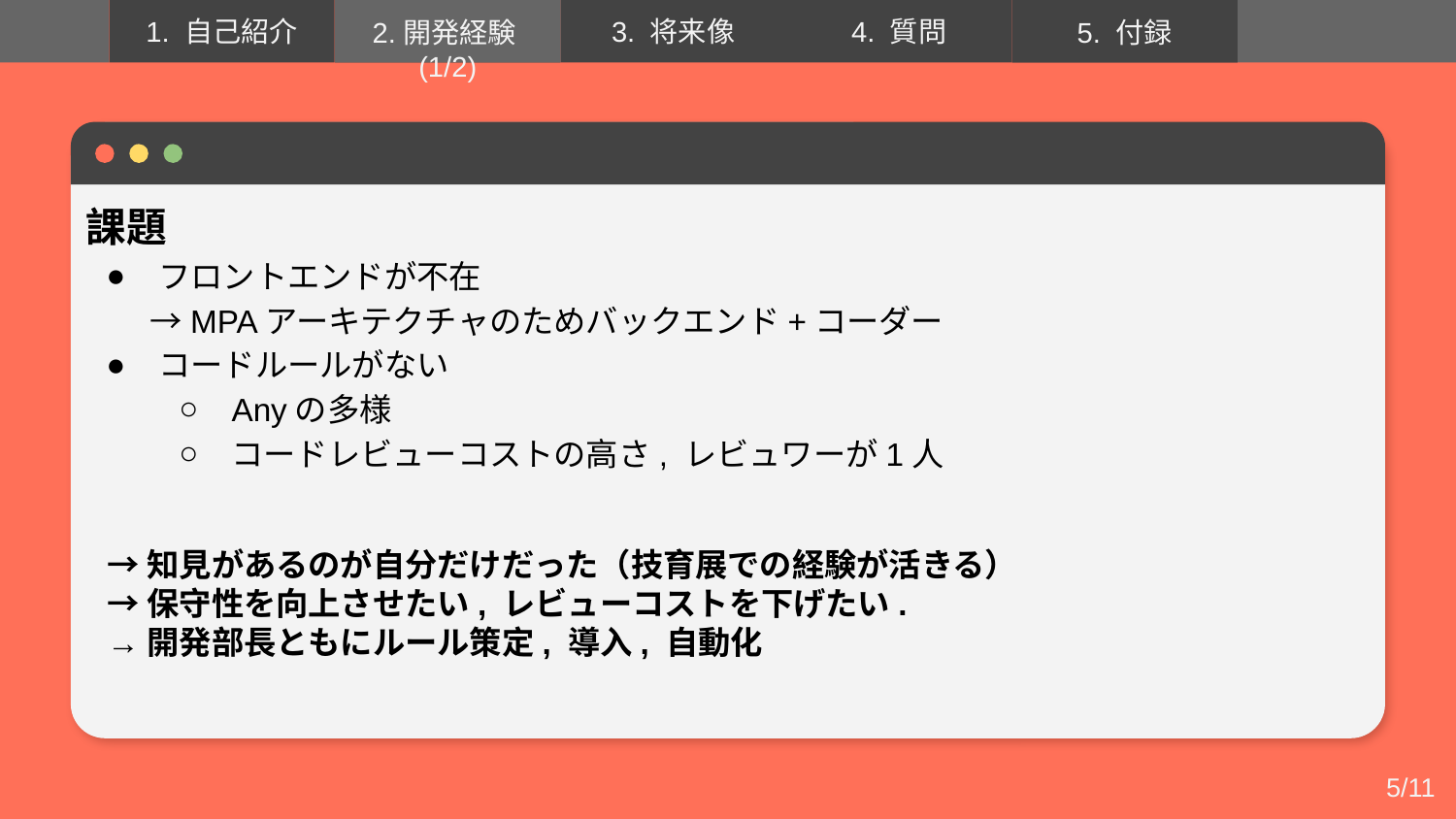

2.開発経験(1/2)
5. 付録
課題
フロントエンドが不在
　　→MPAアーキテクチャのためバックエンド+コーダー
コードルールがない
Anyの多様
コードレビューコストの高さ, レビュワーが1人
→知見があるのが自分だけだった（技育展での経験が活きる）
→保守性を向上させたい, レビューコストを下げたい.
→開発部長ともにルール策定, 導入, 自動化
5/11